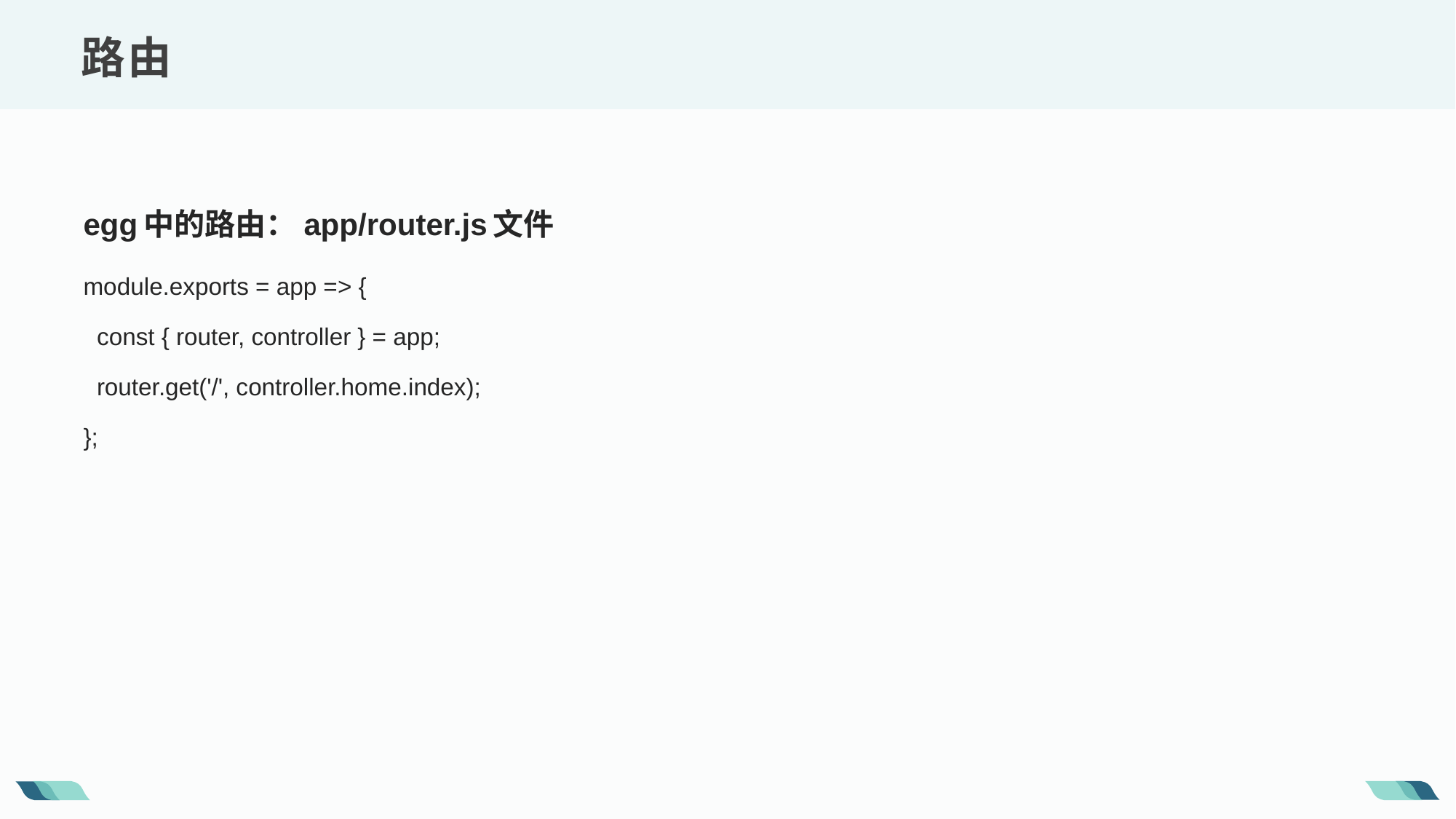

路由
egg中的路由：app/router.js文件
module.exports = app => {
  const { router, controller } = app;
  router.get('/', controller.home.index);
};